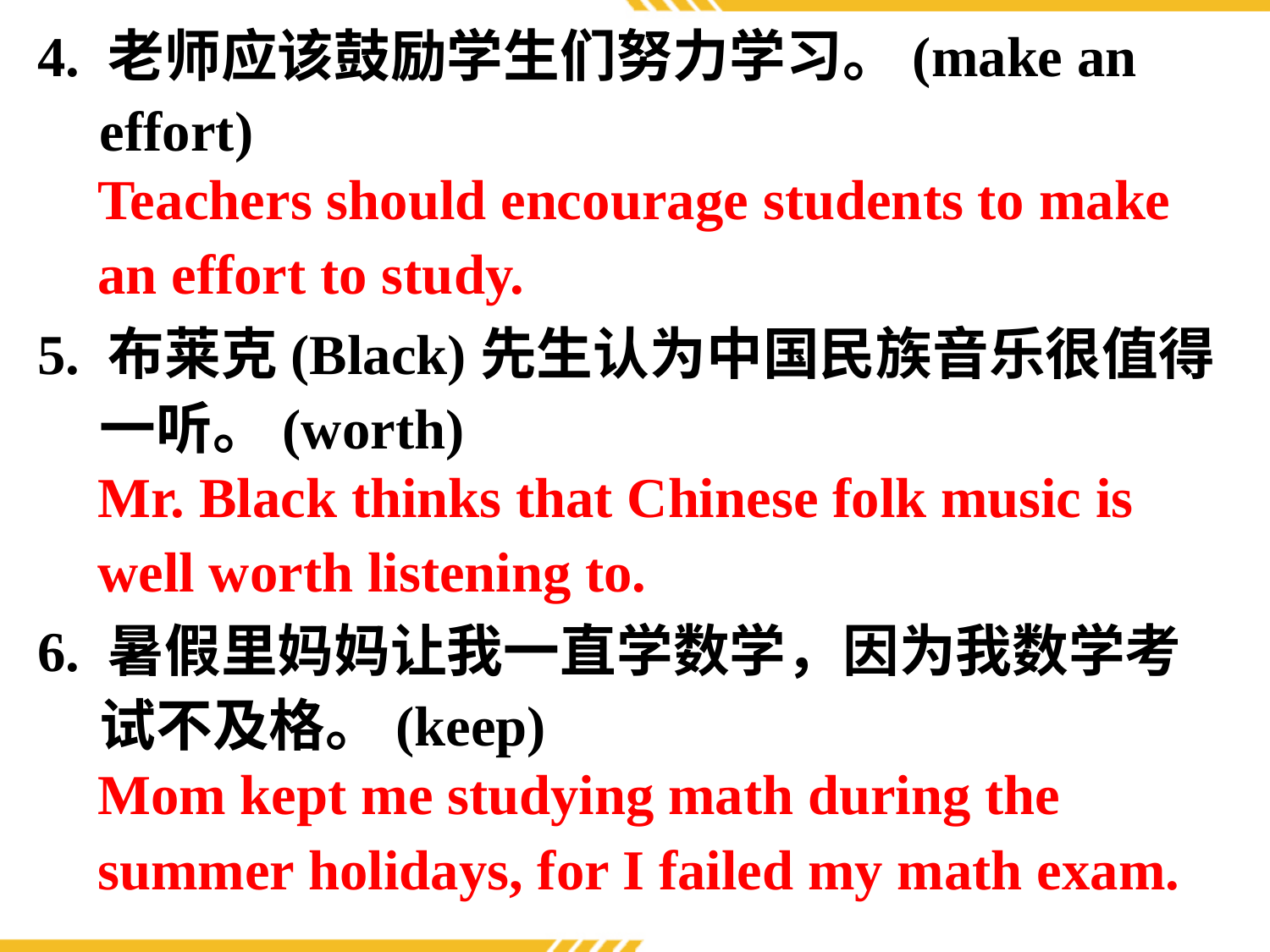

4. 老师应该鼓励学生们努力学习。(make an effort)

5. 布莱克(Black)先生认为中国民族音乐很值得一听。(worth)

6. 暑假里妈妈让我一直学数学，因为我数学考试不及格。(keep)
Teachers should encourage students to make an effort to study.

Mr. Black thinks that Chinese folk music is well worth listening to.

Mom kept me studying math during the summer holidays, for I failed my math exam.